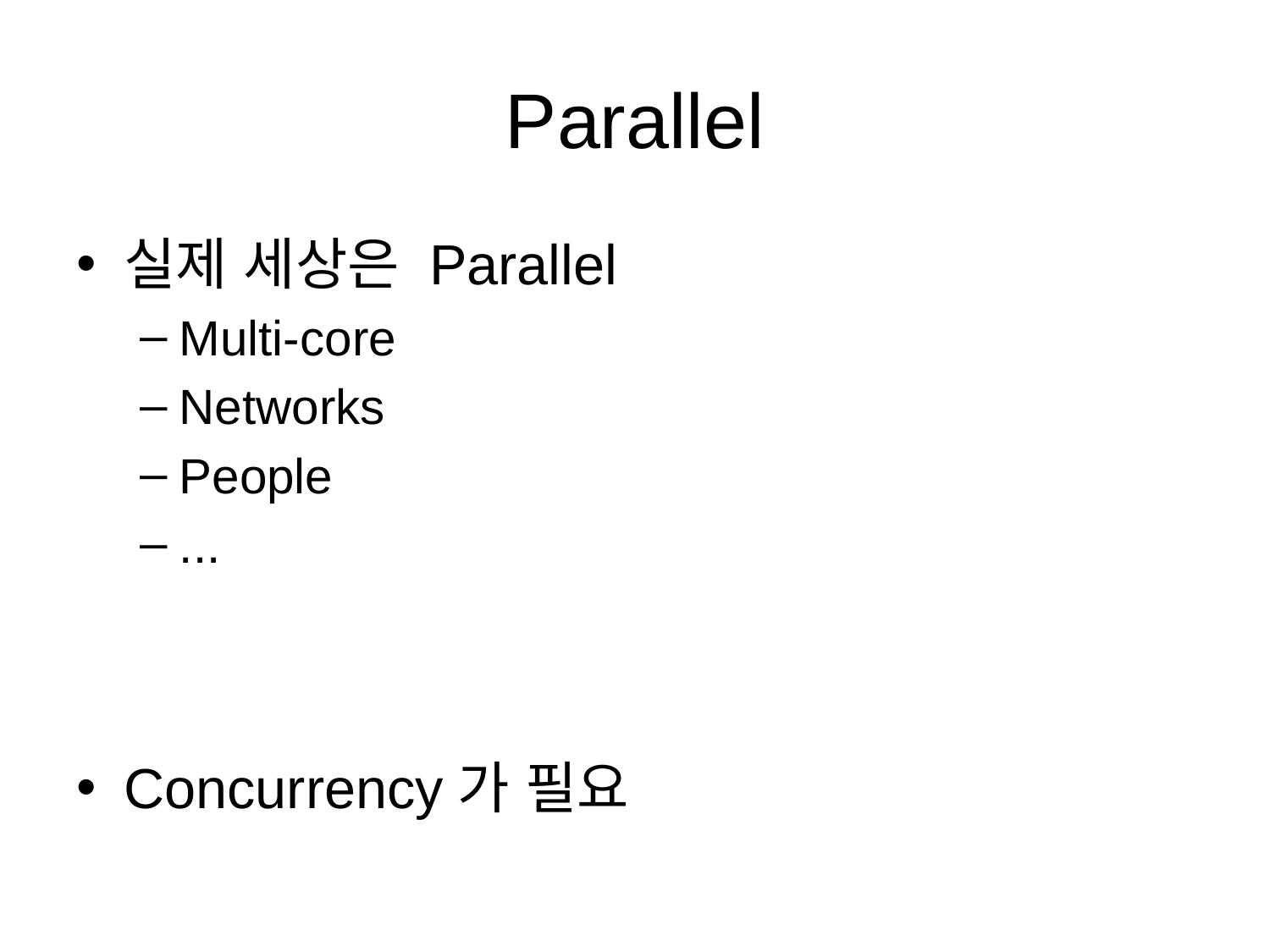

# Parallel
실제 세상은 Parallel
Multi-core
Networks
People
...

Concurrency가 필요